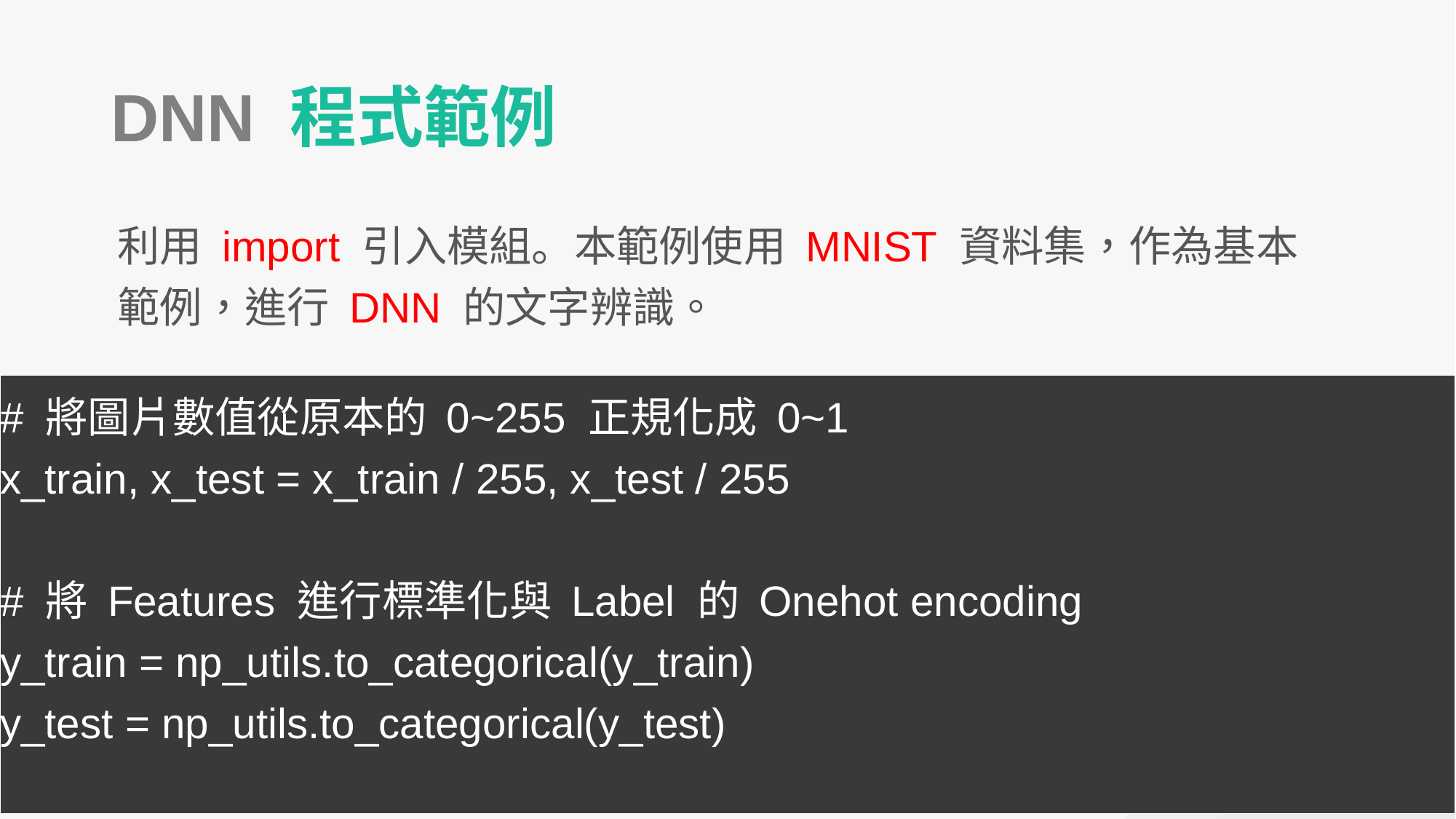

DNN 程式範例
利用 import 引入模組。本範例使用 MNIST 資料集，作為基本範例，進行 DNN 的文字辨識。
# 將圖片數值從原本的 0~255 正規化成 0~1
x_train, x_test = x_train / 255, x_test / 255

# 將 Features 進行標準化與 Label 的 Onehot encoding
y_train = np_utils.to_categorical(y_train)
y_test = np_utils.to_categorical(y_test)